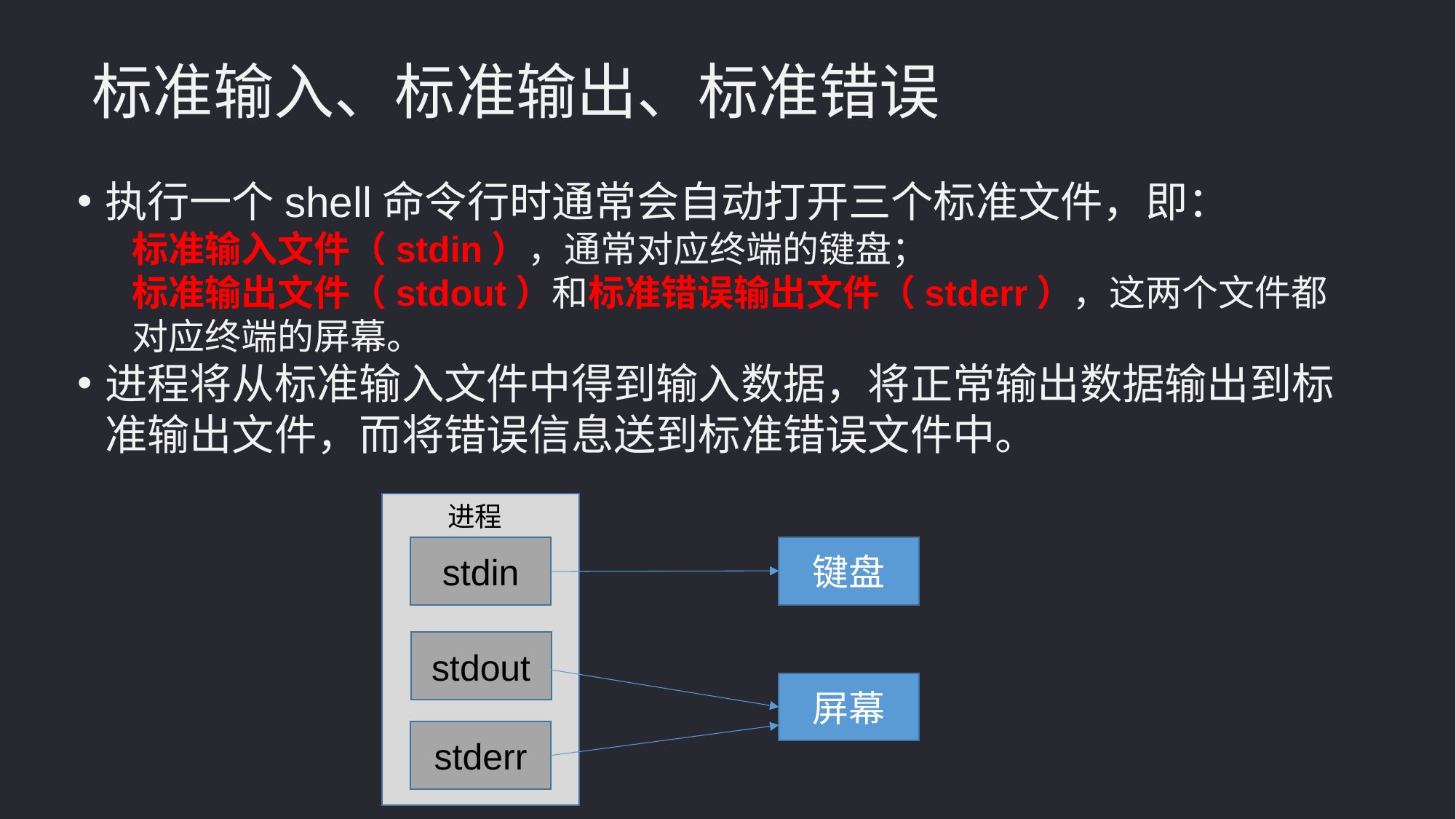

标准输入、标准输出、标准错误
执行一个shell命令行时通常会自动打开三个标准文件，即：
标准输入文件（stdin），通常对应终端的键盘；
标准输出文件（stdout）和标准错误输出文件（stderr），这两个文件都对应终端的屏幕。
进程将从标准输入文件中得到输入数据，将正常输出数据输出到标准输出文件，而将错误信息送到标准错误文件中。

进程

键盘
stdin
stdout
屏幕
stderr